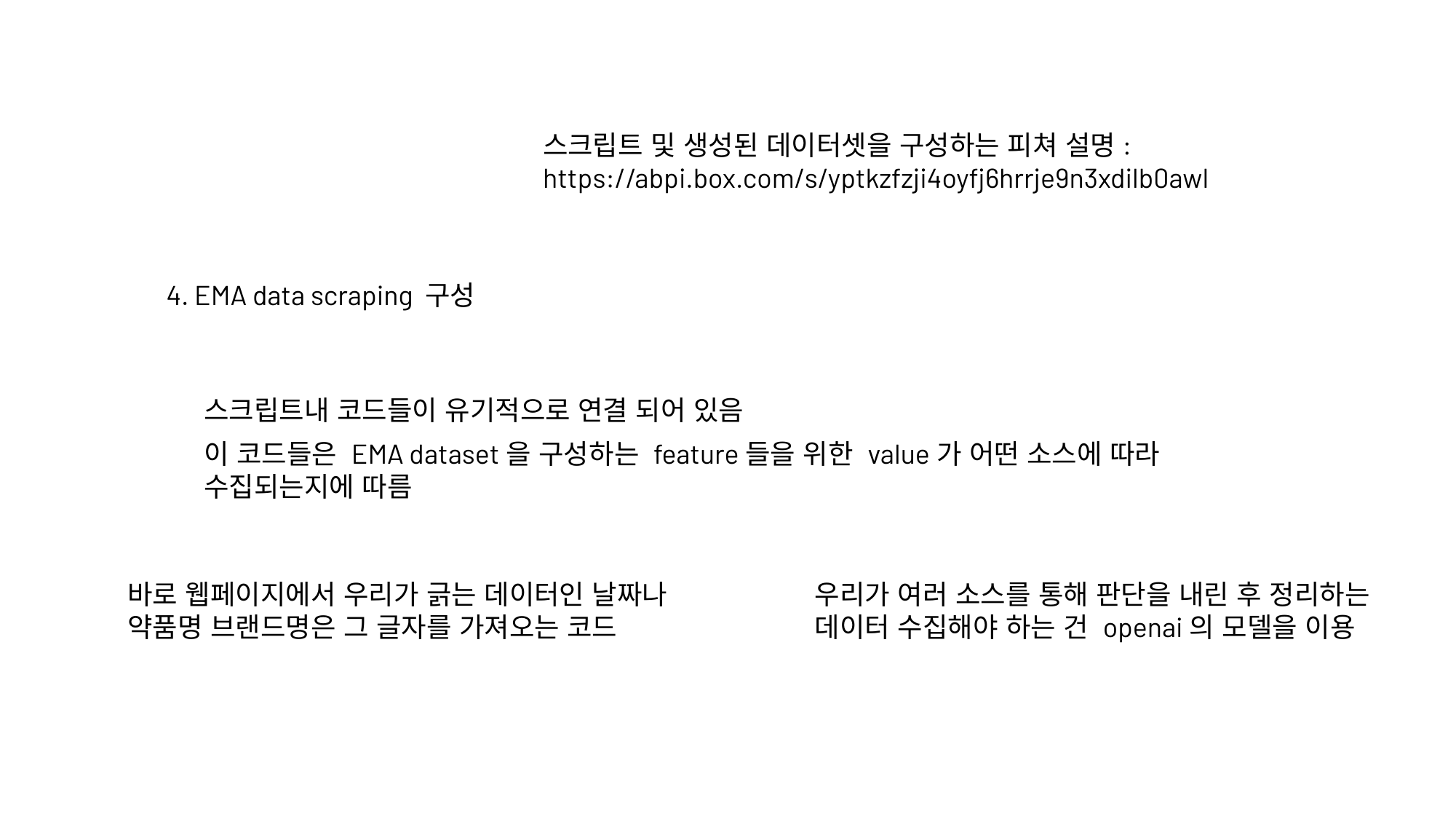

스크립트 및 생성된 데이터셋을 구성하는 피쳐 설명: https://abpi.box.com/s/yptkzfzji4oyfj6hrrje9n3xdilb0awl
4. EMA data scraping 구성
스크립트내 코드들이 유기적으로 연결 되어 있음
이 코드들은 EMA dataset을 구성하는 feature들을 위한 value가 어떤 소스에 따라 수집되는지에 따름
우리가 여러 소스를 통해 판단을 내린 후 정리하는 데이터 수집해야 하는 건 openai의 모델을 이용
바로 웹페이지에서 우리가 긁는 데이터인 날짜나 약품명 브랜드명은 그 글자를 가져오는 코드